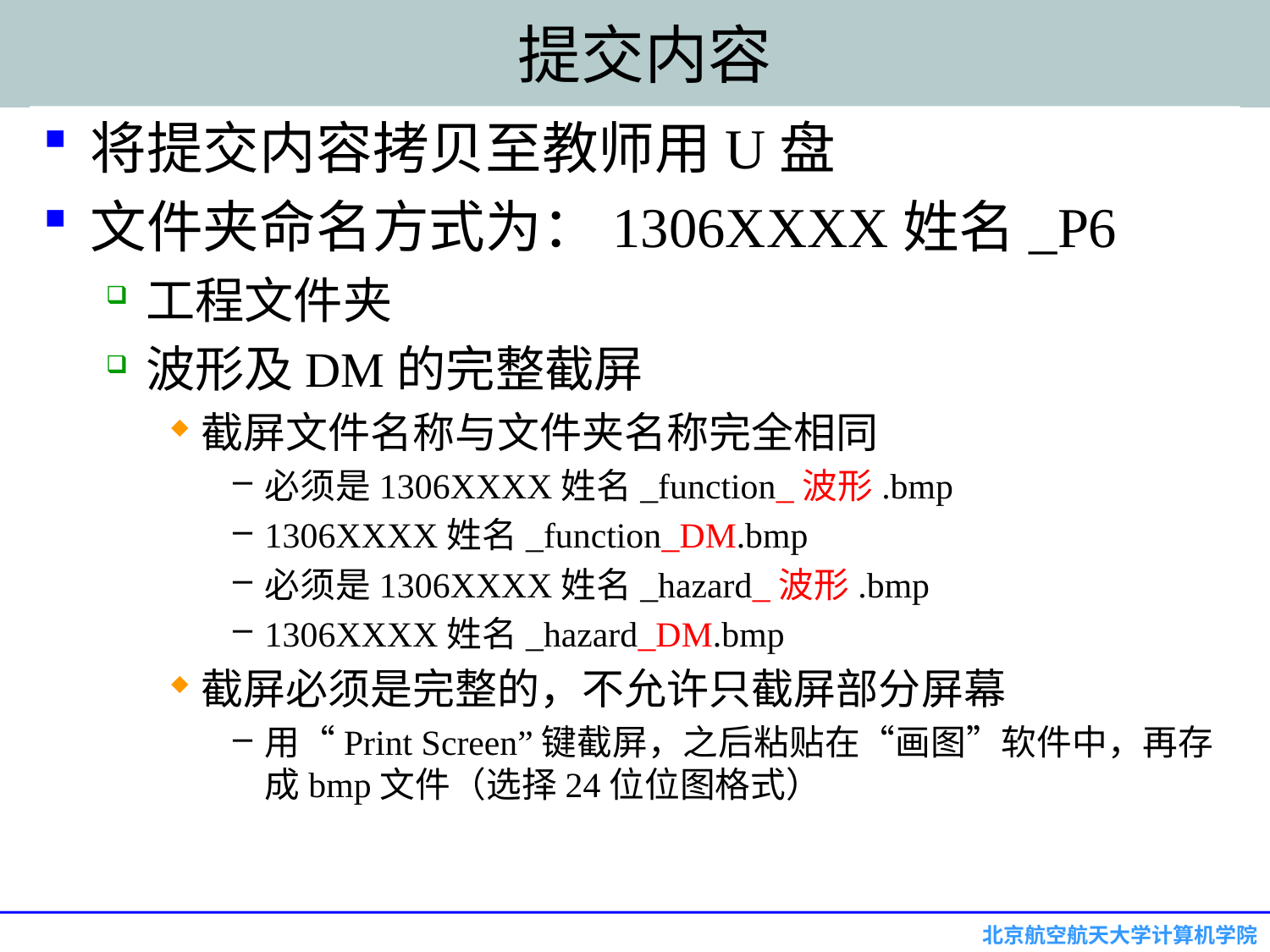

# 提交内容
将提交内容拷贝至教师用U盘
文件夹命名方式为：1306XXXX姓名_P6
工程文件夹
波形及DM的完整截屏
截屏文件名称与文件夹名称完全相同
必须是1306XXXX姓名_function_波形.bmp
1306XXXX姓名_function_DM.bmp
必须是1306XXXX姓名_hazard_波形.bmp
1306XXXX姓名_hazard_DM.bmp
截屏必须是完整的，不允许只截屏部分屏幕
用“Print Screen”键截屏，之后粘贴在“画图”软件中，再存成bmp文件（选择24位位图格式）